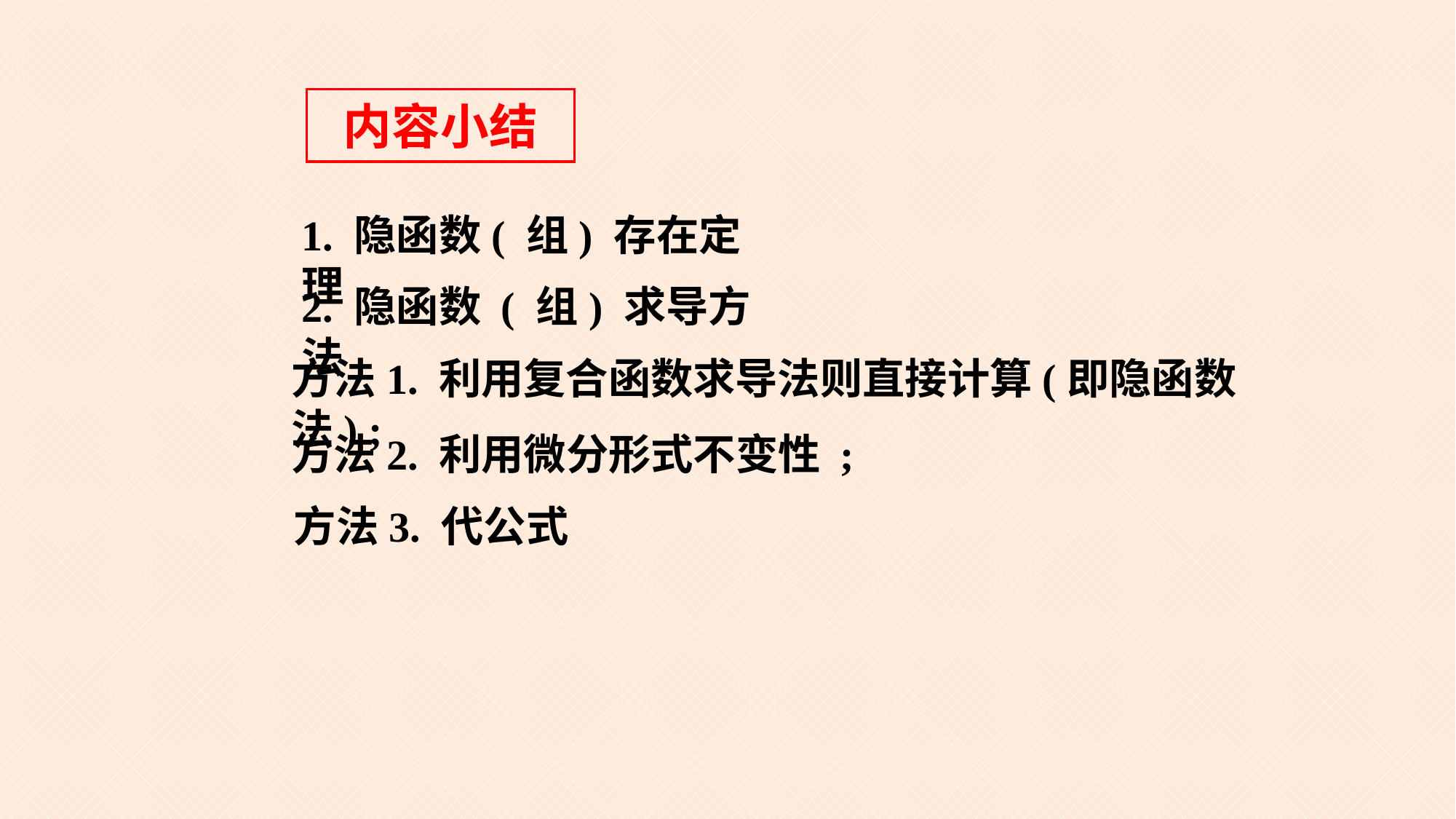

内容小结
1. 隐函数( 组) 存在定理
2. 隐函数 ( 组) 求导方法
方法1. 利用复合函数求导法则直接计算(即隐函数法) ;
方法2. 利用微分形式不变性 ;
方法3. 代公式